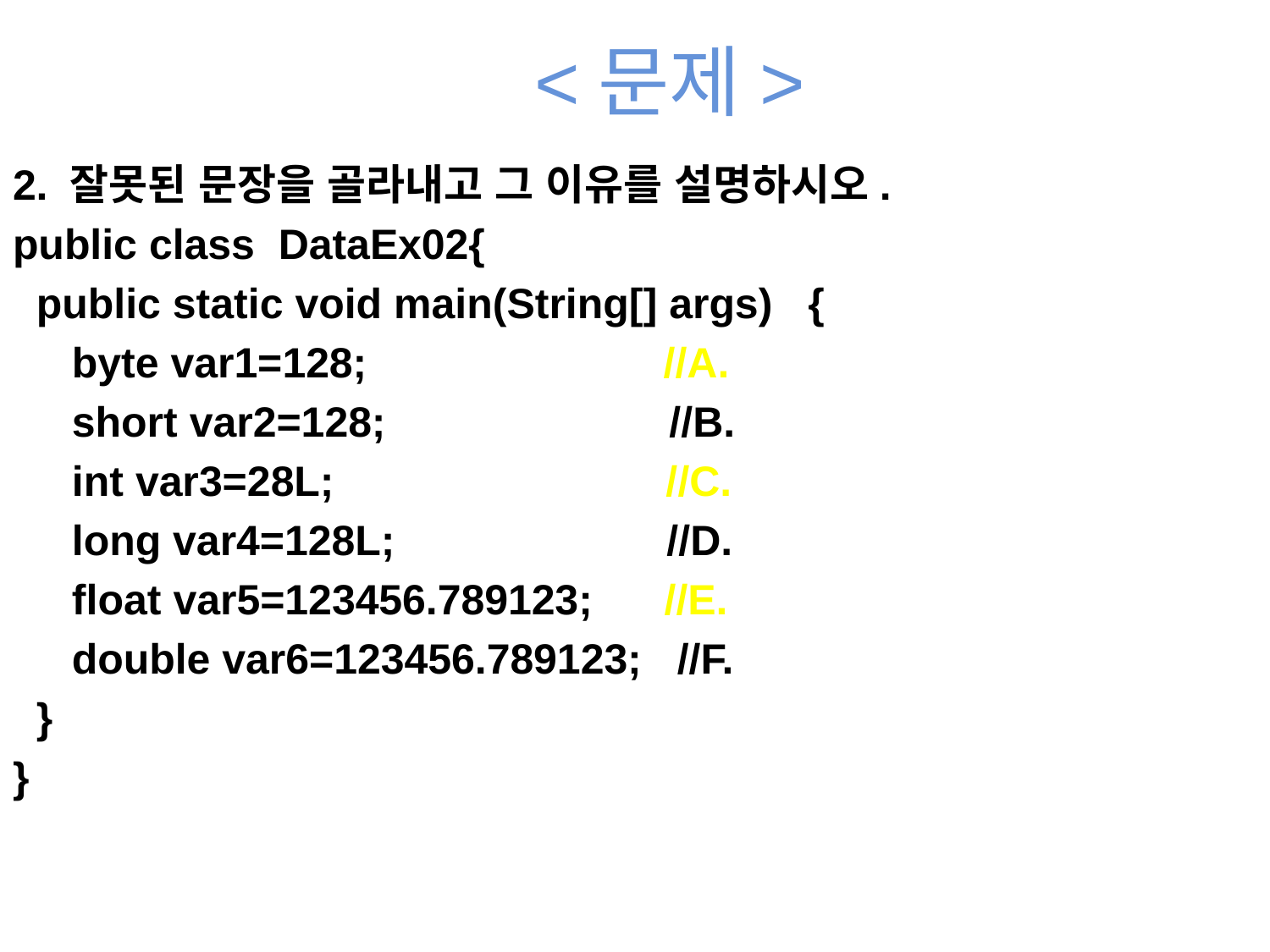

# <문제>
2. 잘못된 문장을 골라내고 그 이유를 설명하시오.
public class  DataEx02{
  public static void main(String[] args)   {
     byte var1=128;                         //A.
     short var2=128;                        //B.
     int var3=28L;                            //C.
     long var4=128L;                       //D.
     float var5=123456.789123;      //E.
     double var6=123456.789123;   //F.
  }
}